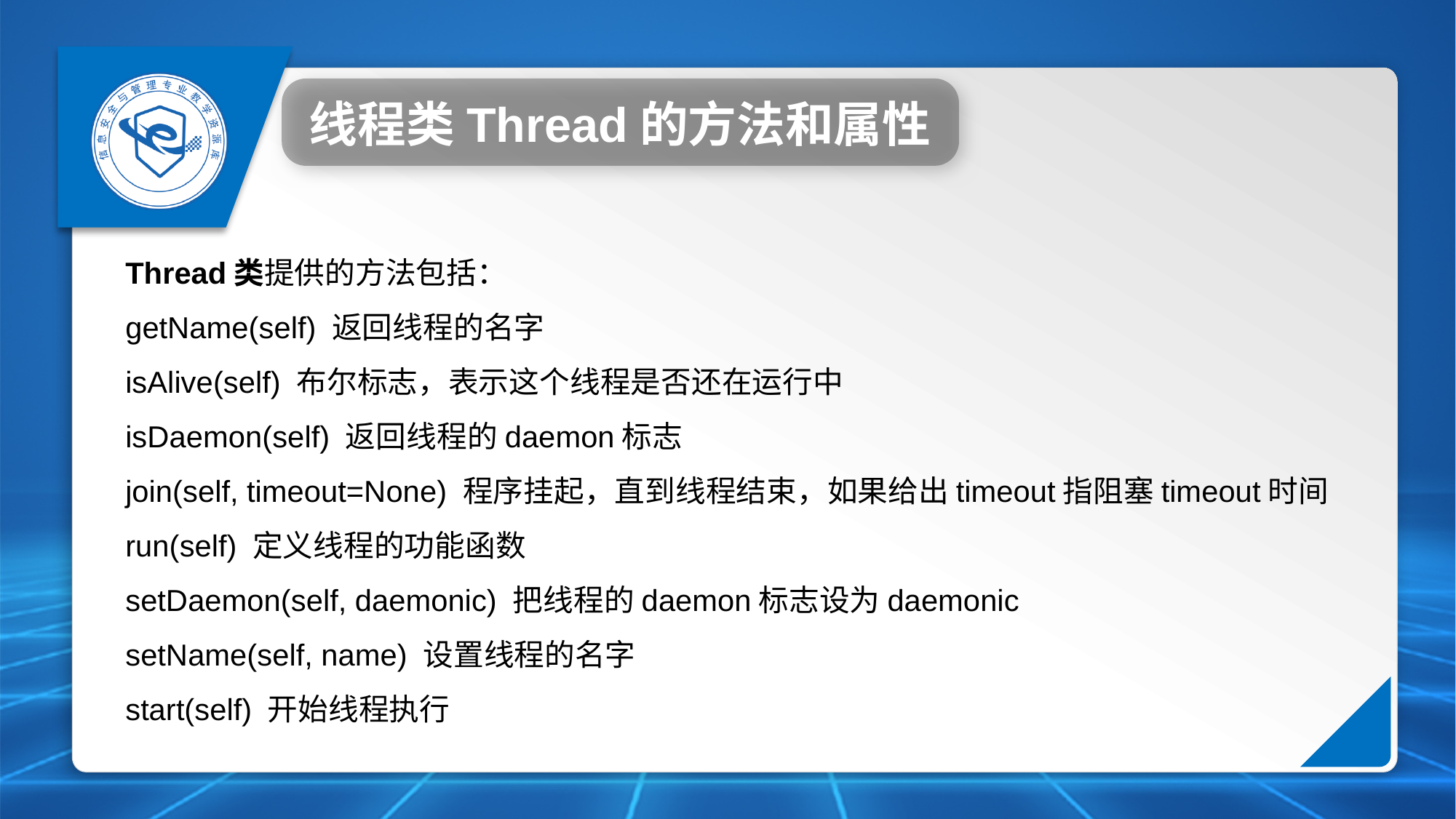

线程类Thread的方法和属性
Thread类提供的方法包括：
getName(self) 返回线程的名字
isAlive(self) 布尔标志，表示这个线程是否还在运行中
isDaemon(self) 返回线程的daemon标志
join(self, timeout=None) 程序挂起，直到线程结束，如果给出timeout指阻塞timeout时间
run(self) 定义线程的功能函数
setDaemon(self, daemonic) 把线程的daemon标志设为daemonic
setName(self, name) 设置线程的名字
start(self) 开始线程执行